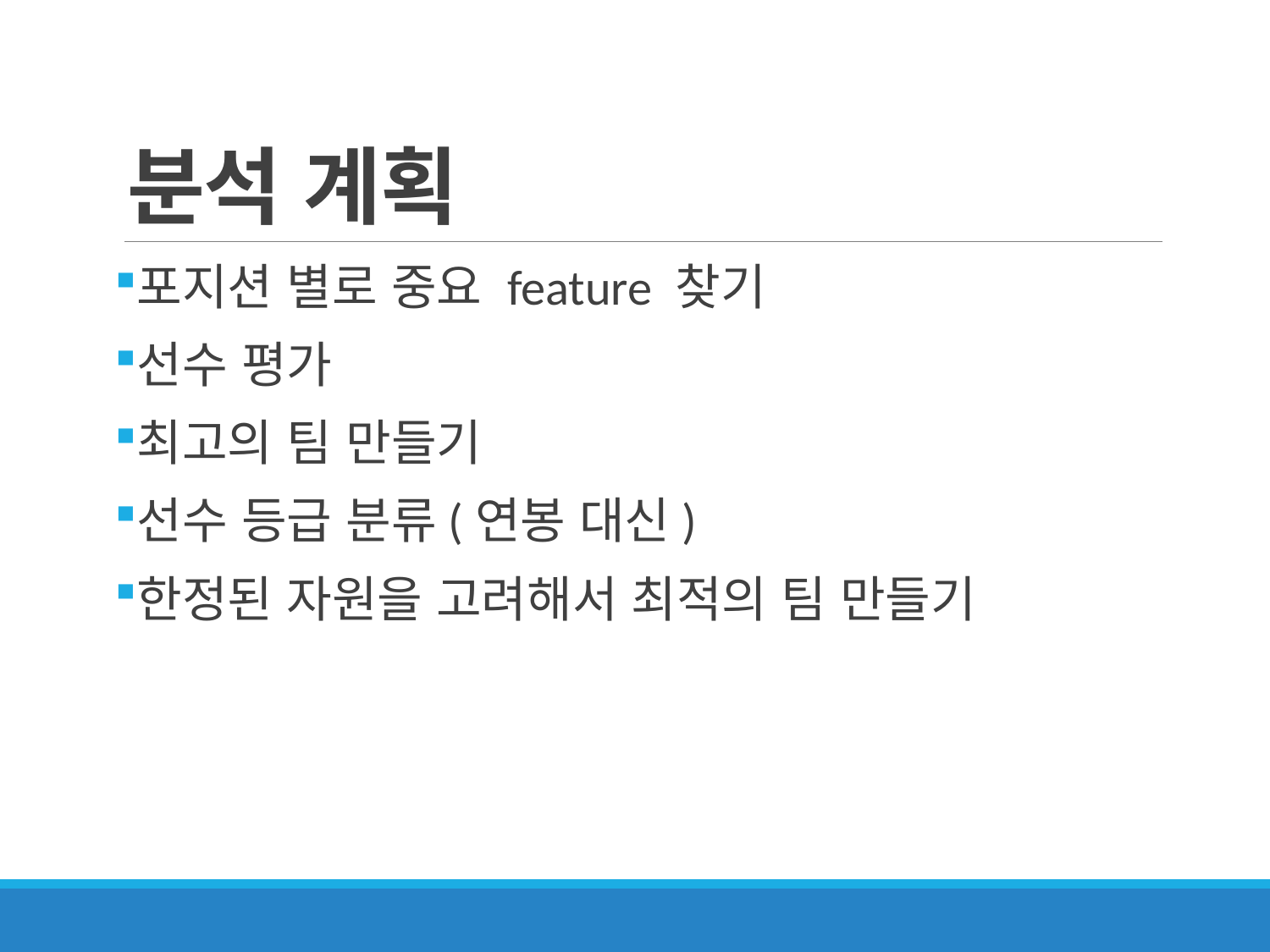

# 분석 계획
포지션 별로 중요 feature 찾기
선수 평가
최고의 팀 만들기
선수 등급 분류(연봉 대신)
한정된 자원을 고려해서 최적의 팀 만들기